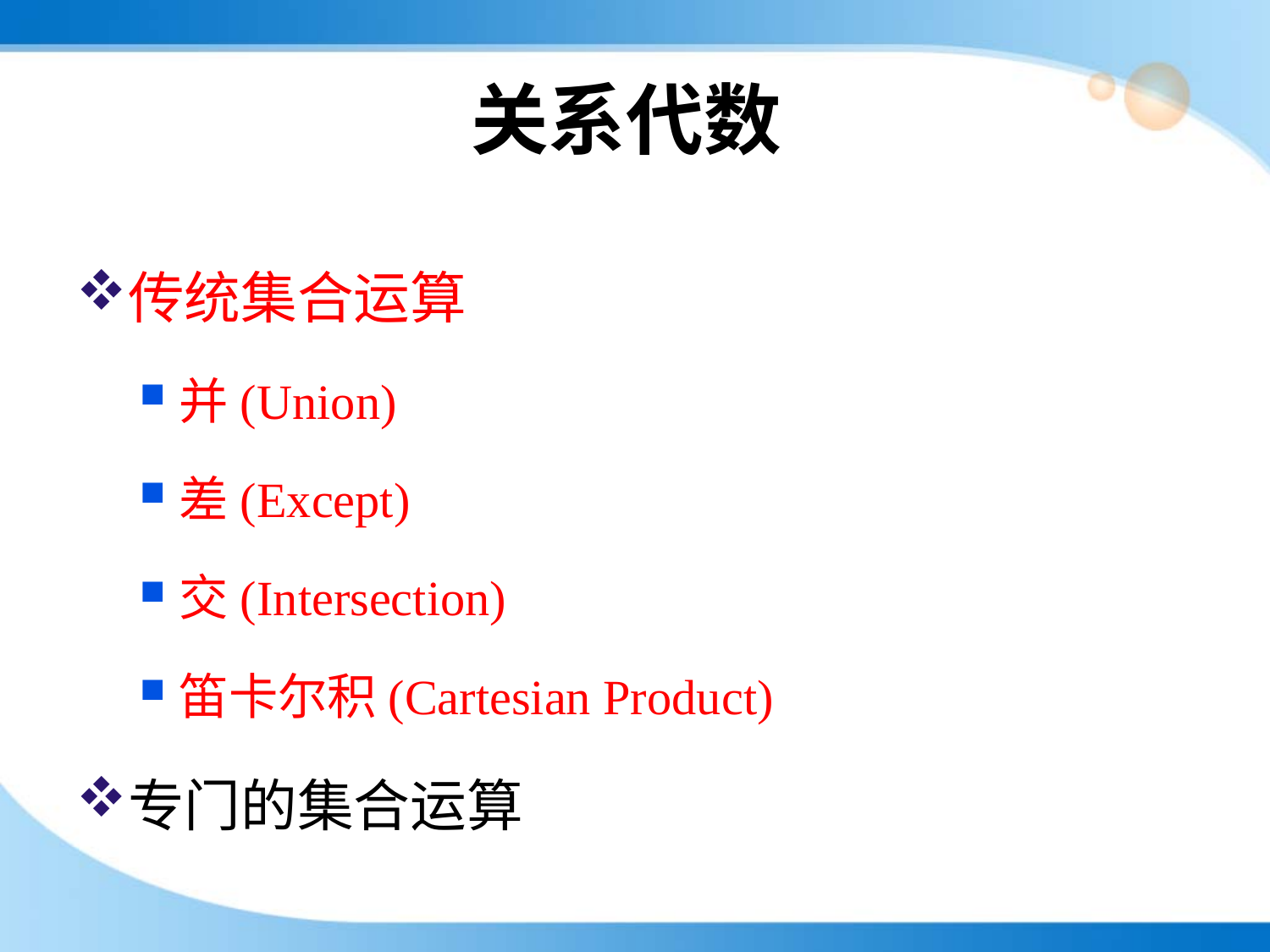

# 关系代数
传统集合运算
并(Union)
差(Except)
交(Intersection)
笛卡尔积(Cartesian Product)
专门的集合运算